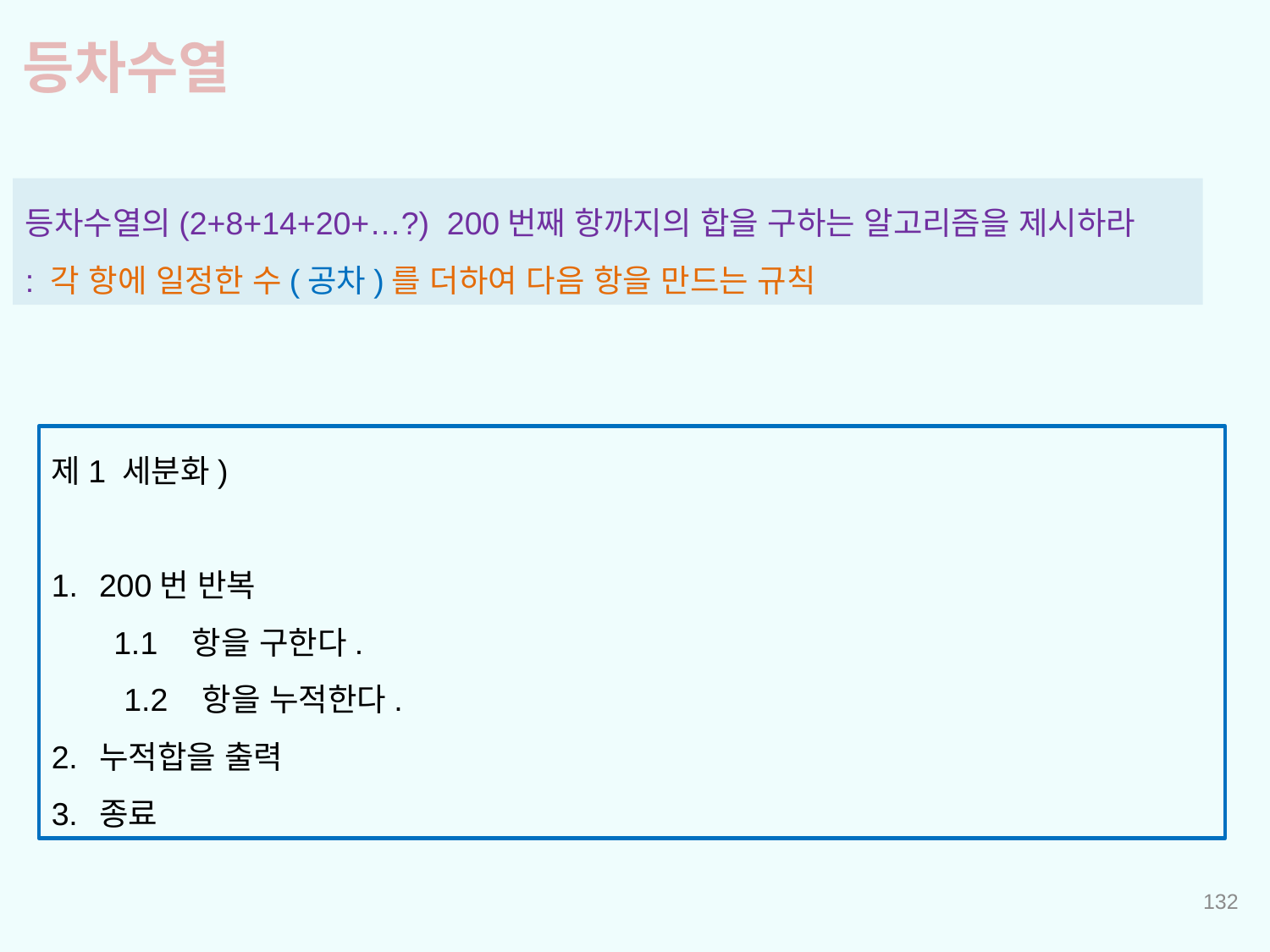

등차수열
등차수열의(2+8+14+20+…?)  200번째 항까지의 합을 구하는 알고리즘을 제시하라
: 각 항에 일정한 수(공차)를 더하여 다음 항을 만드는 규칙
제1 세분화)

200번 반복
       1.1   항을 구한다.
 1.2   항을 누적한다.
누적합을 출력
종료
132